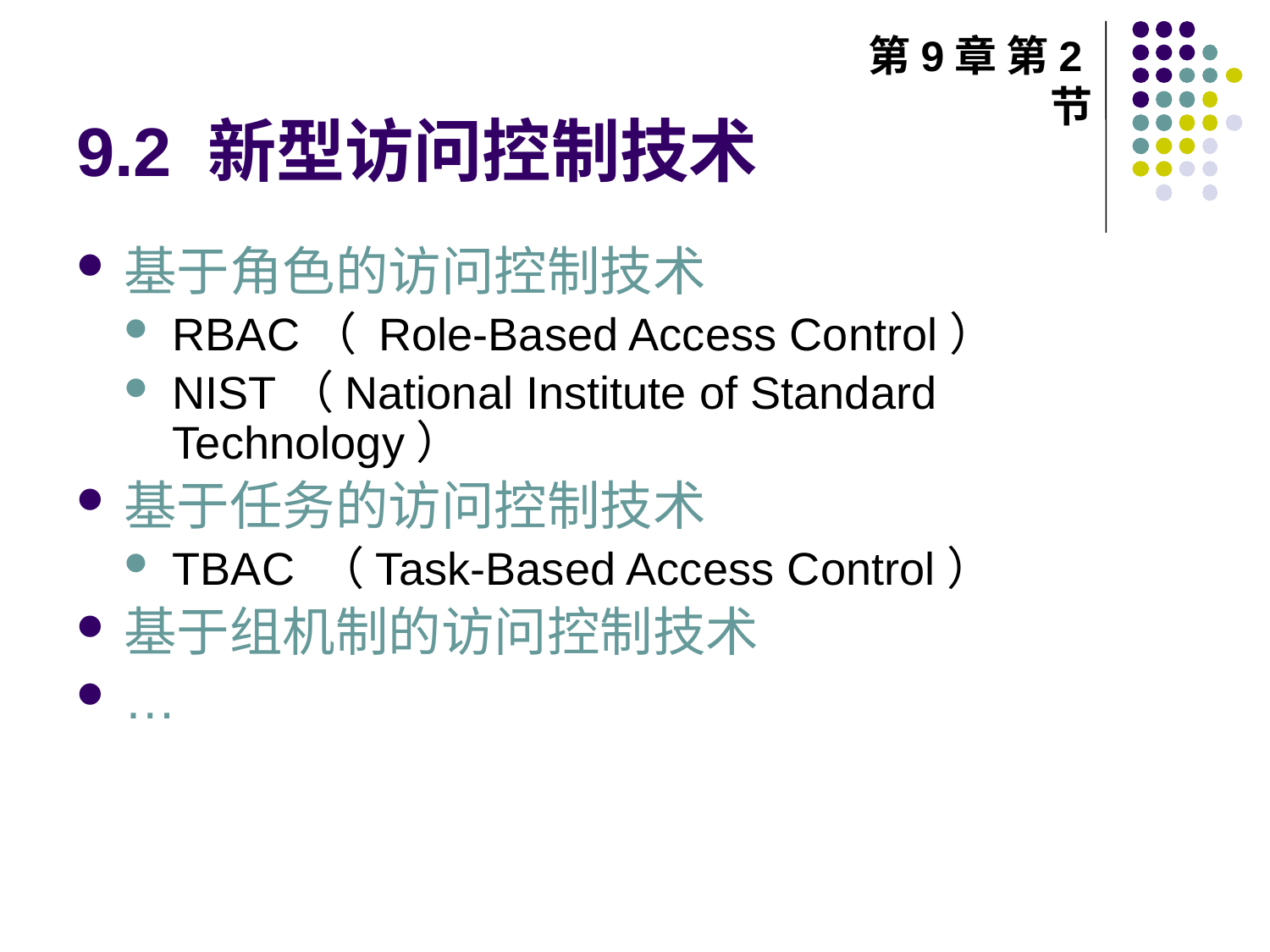

# 9.2 新型访问控制技术
第9章 第2节
基于角色的访问控制技术
RBAC（ Role-Based Access Control）
NIST（National Institute of Standard Technology）
基于任务的访问控制技术
TBAC （Task-Based Access Control）
基于组机制的访问控制技术
…